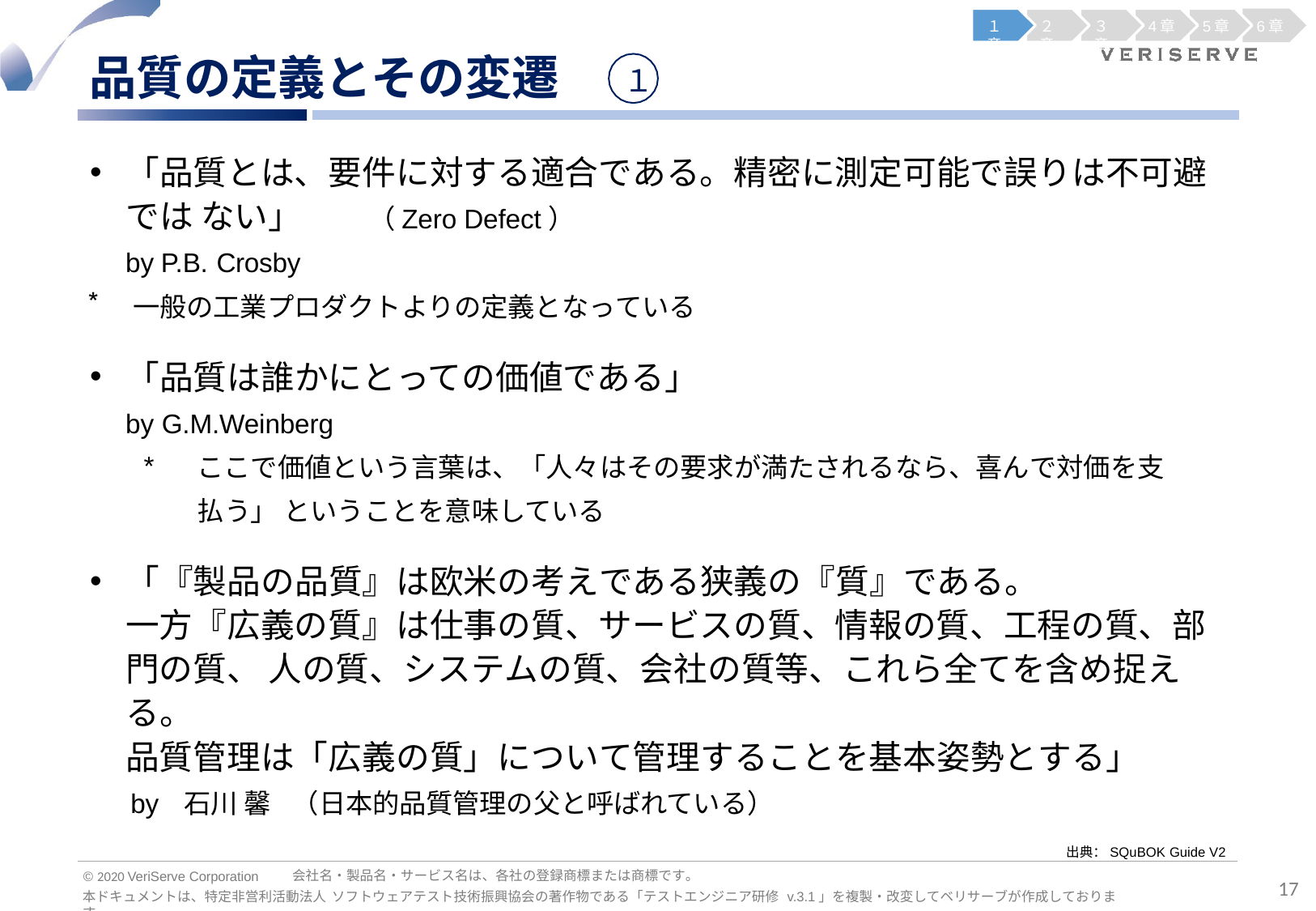

１章
２章
３章
4章
5章
6章
品質の定義とその変遷

１
「品質とは、要件に対する適合である。精密に測定可能で誤りは不可避では ない」	（Zero Defect）
by P.B. Crosby
一般の工業プロダクトよりの定義となっている

「品質は誰かにとっての価値である」
by G.M.Weinberg
ここで価値という言葉は、「人々はその要求が満たされるなら、喜んで対価を支払う」 ということを意味している

「『製品の品質』は欧米の考えである狭義の『質』である。
一方『広義の質』は仕事の質、サービスの質、情報の質、工程の質、部門の質、 人の質、システムの質、会社の質等、これら全てを含め捉える。
品質管理は「広義の質」について管理することを基本姿勢とする」
by	石川 馨	（日本的品質管理の父と呼ばれている）
出典：SQuBOK Guide V2
会社名・製品名・サービス名は、各社の登録商標または商標です。
© 2020 VeriServe Corporation
17
本ドキュメントは、特定非営利活動法人 ソフトウェアテスト技術振興協会の著作物である「テストエンジニア研修 v.3.1」を複製・改変してベリサーブが作成しております。